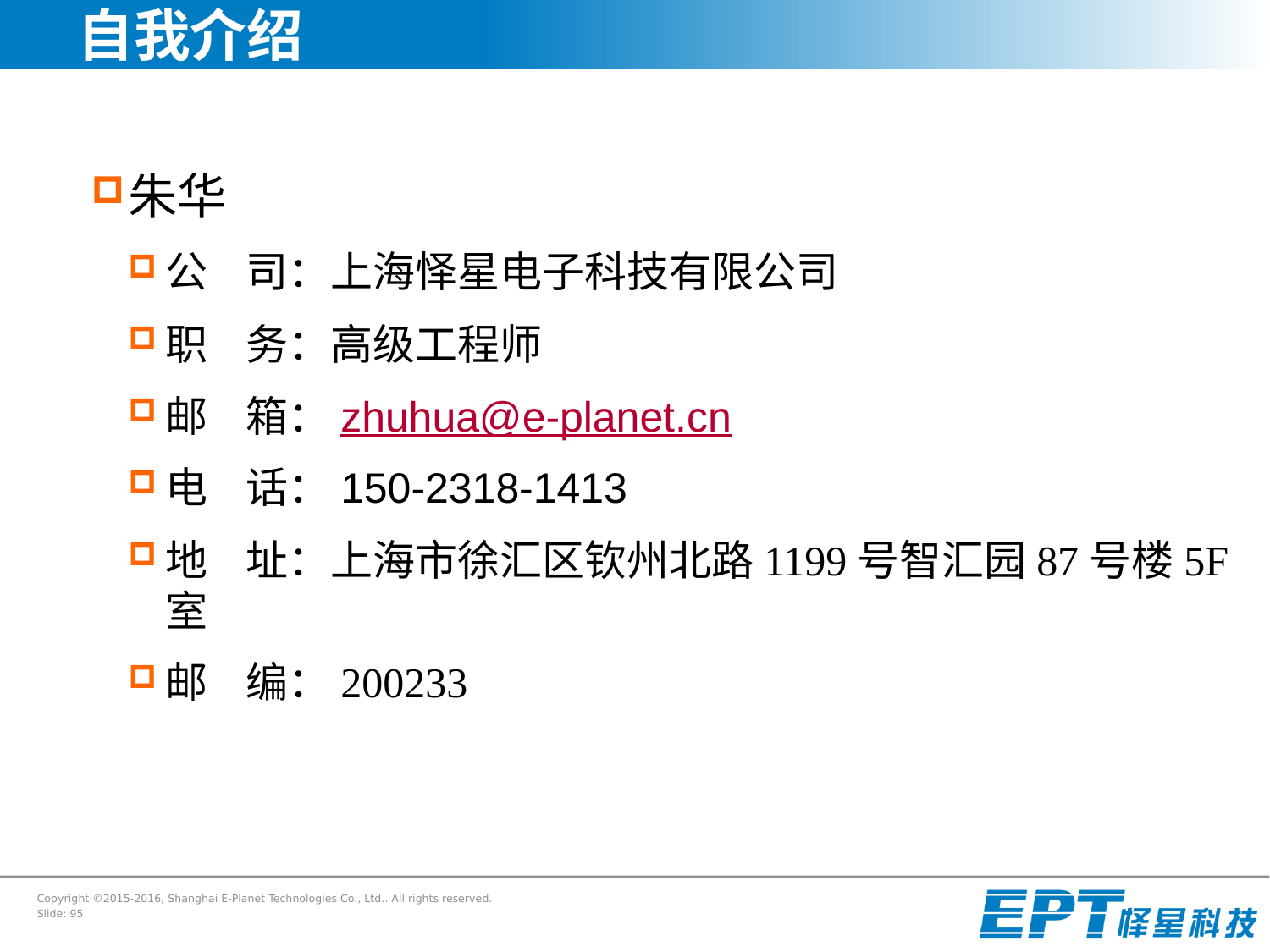

# 自我介绍
朱华
公    司：上海怿星电子科技有限公司
职    务：高级工程师
邮    箱：zhuhua@e-planet.cn
电    话：150-2318-1413
地    址：上海市徐汇区钦州北路1199号智汇园87号楼5F室
邮    编：200233